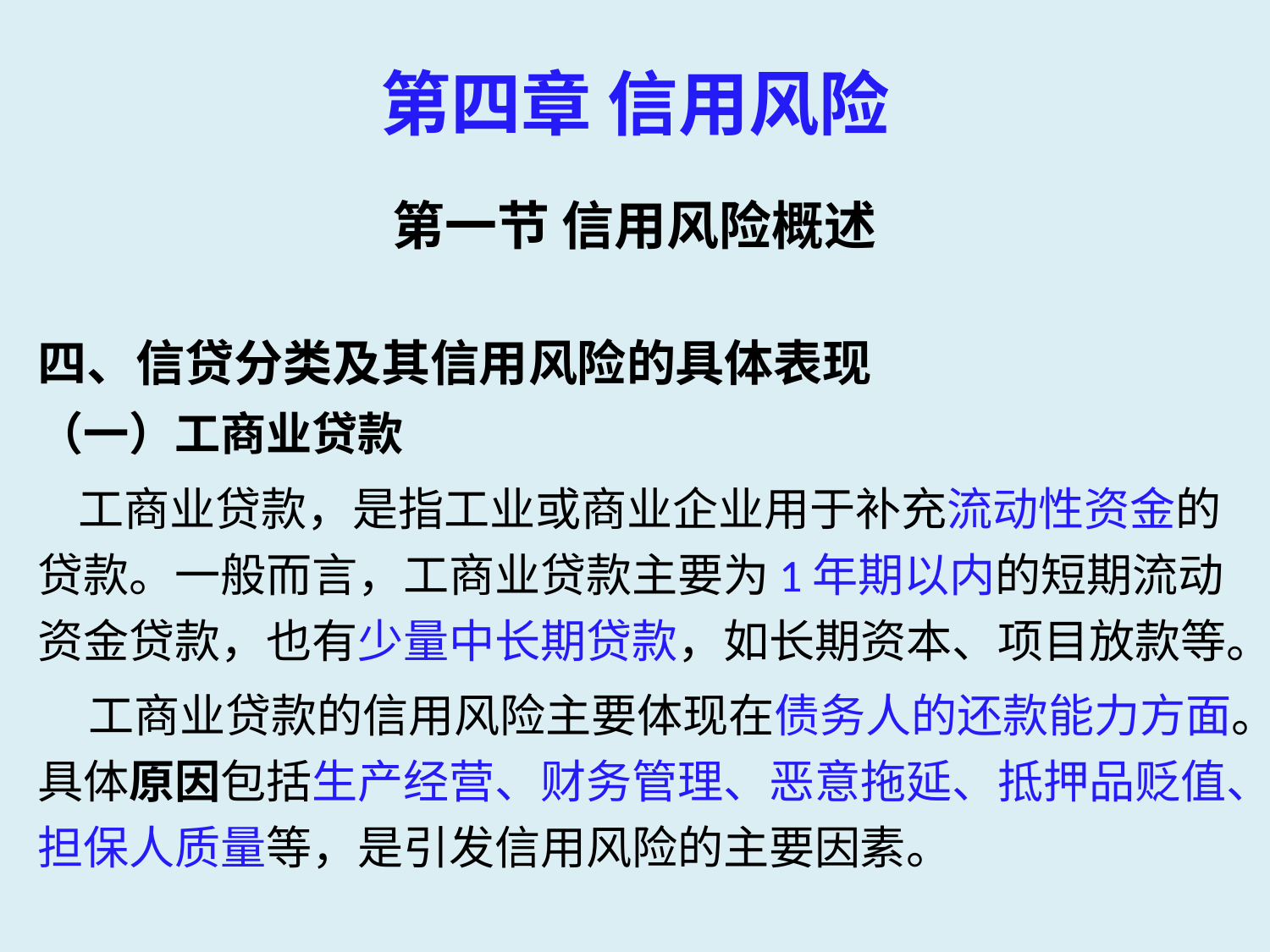

# 第四章 信用风险
第一节 信用风险概述

四、信贷分类及其信用风险的具体表现
（一）工商业贷款
   工商业贷款，是指工业或商业企业用于补充流动性资金的贷款。一般而言，工商业贷款主要为1年期以内的短期流动资金贷款，也有少量中长期贷款，如长期资本、项目放款等。
    工商业贷款的信用风险主要体现在债务人的还款能力方面。具体原因包括生产经营、财务管理、恶意拖延、抵押品贬值、担保人质量等，是引发信用风险的主要因素。